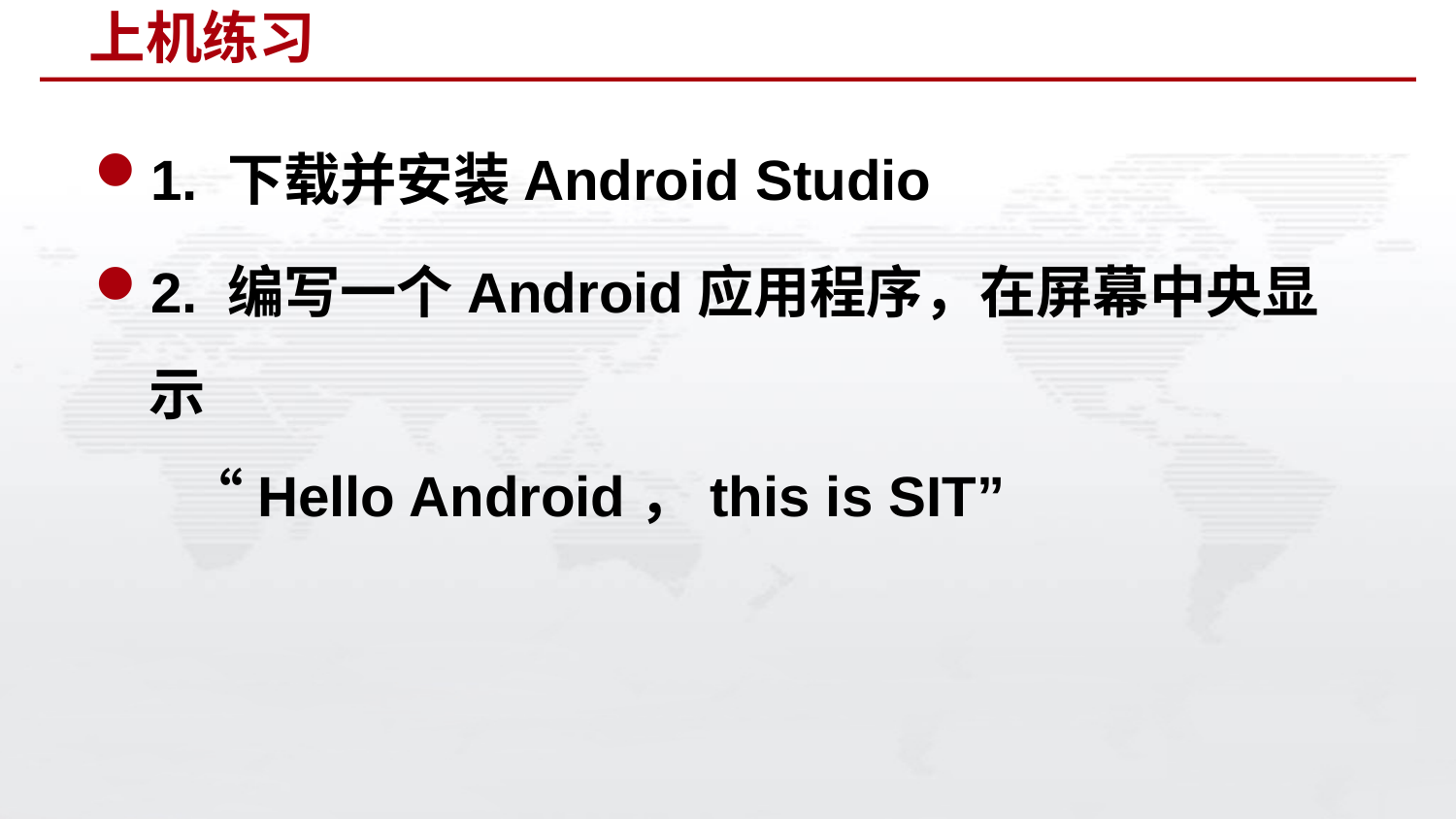

# 上机练习
1. 下载并安装Android Studio
2. 编写一个Android应用程序，在屏幕中央显示
   “Hello Android，this is SIT”